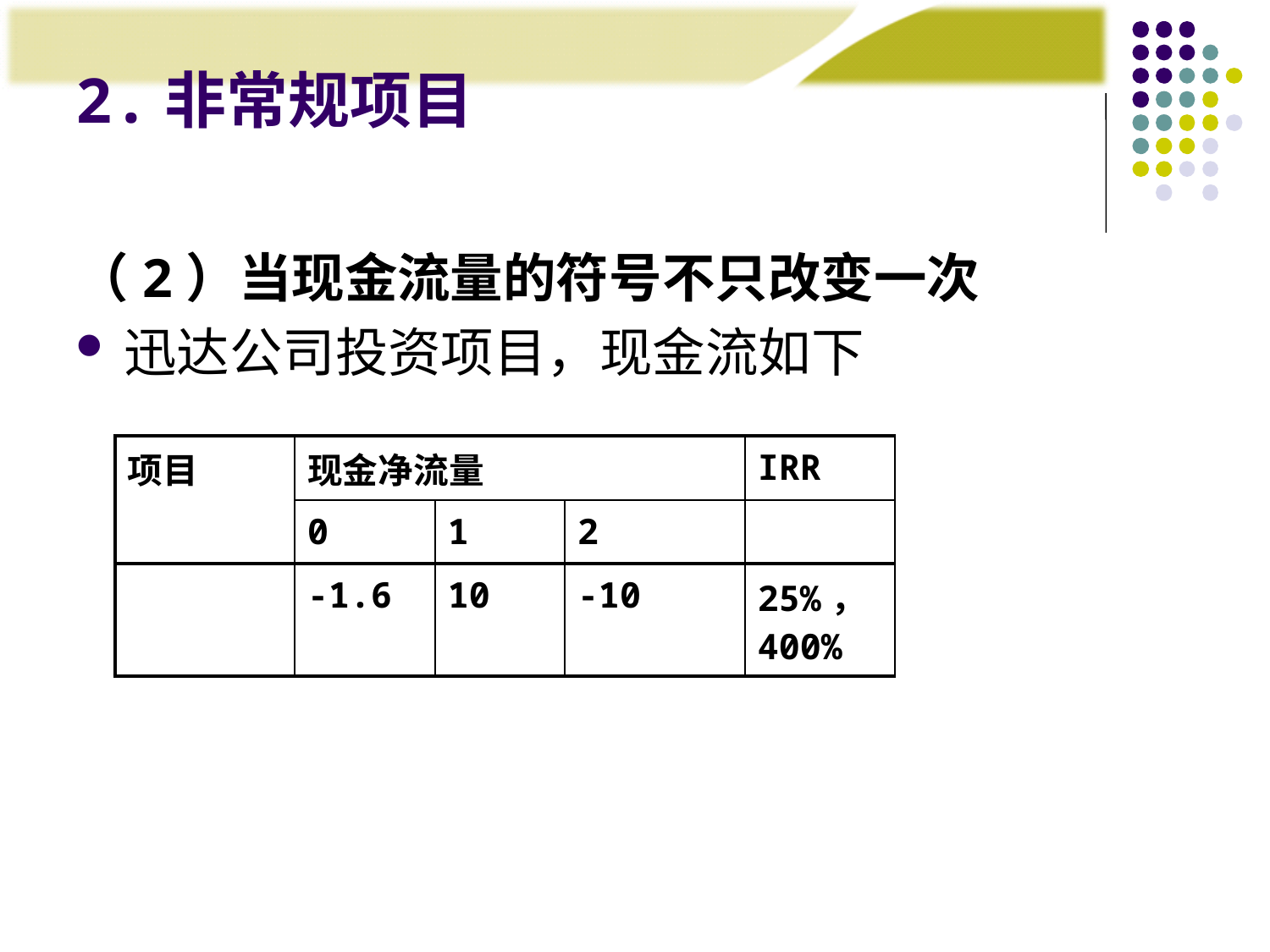

2.非常规项目
（2）当现金流量的符号不只改变一次
迅达公司投资项目，现金流如下
| 项目 | 现金净流量 |  |  | IRR |
| --- | --- | --- | --- | --- |
|  | 0 | 1 | 2 |  |
|  | -1.6 | 10 | -10 | 25%，400% |